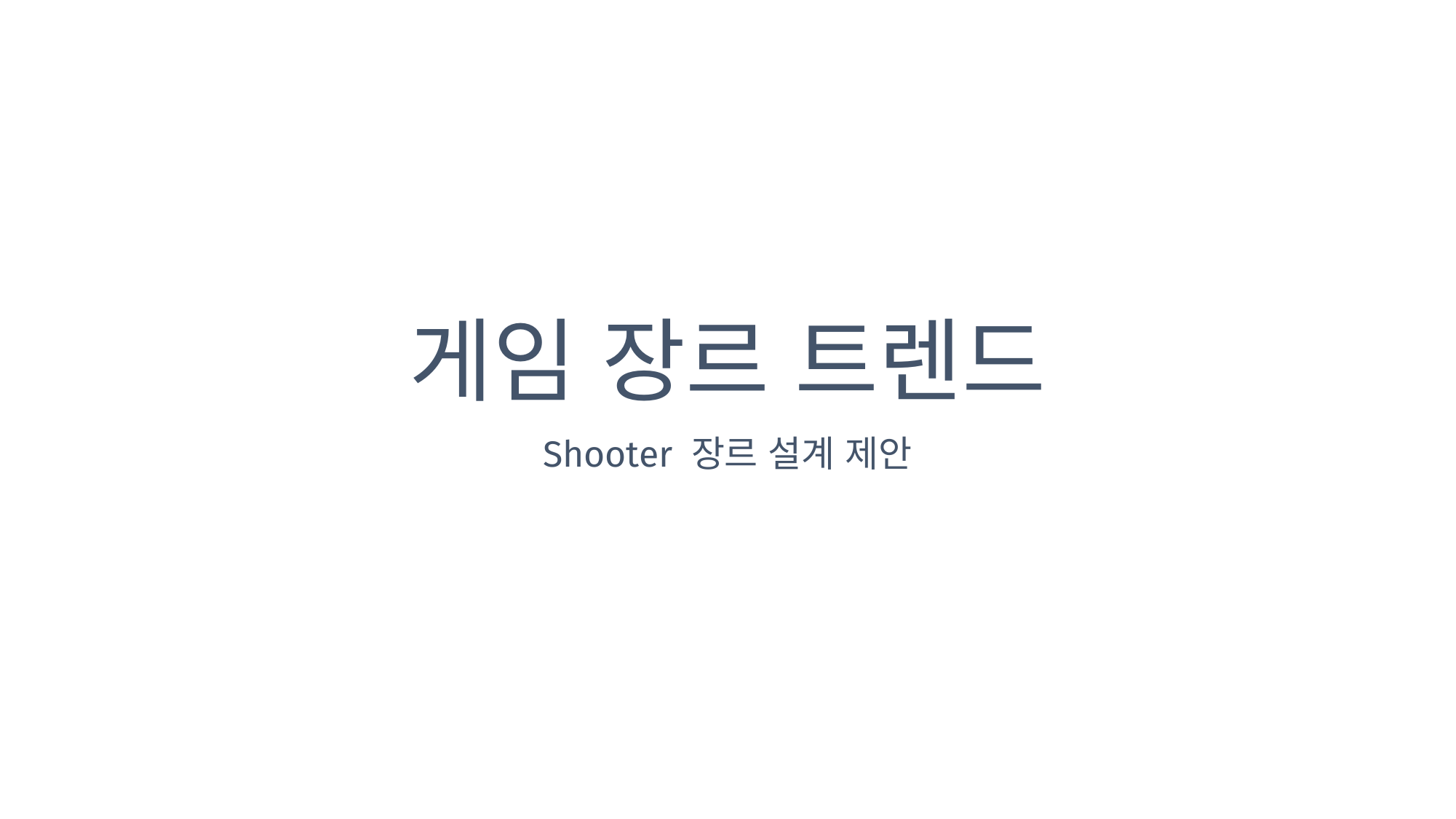

# 게임 장르 트렌드
Shooter 장르 설계 제안